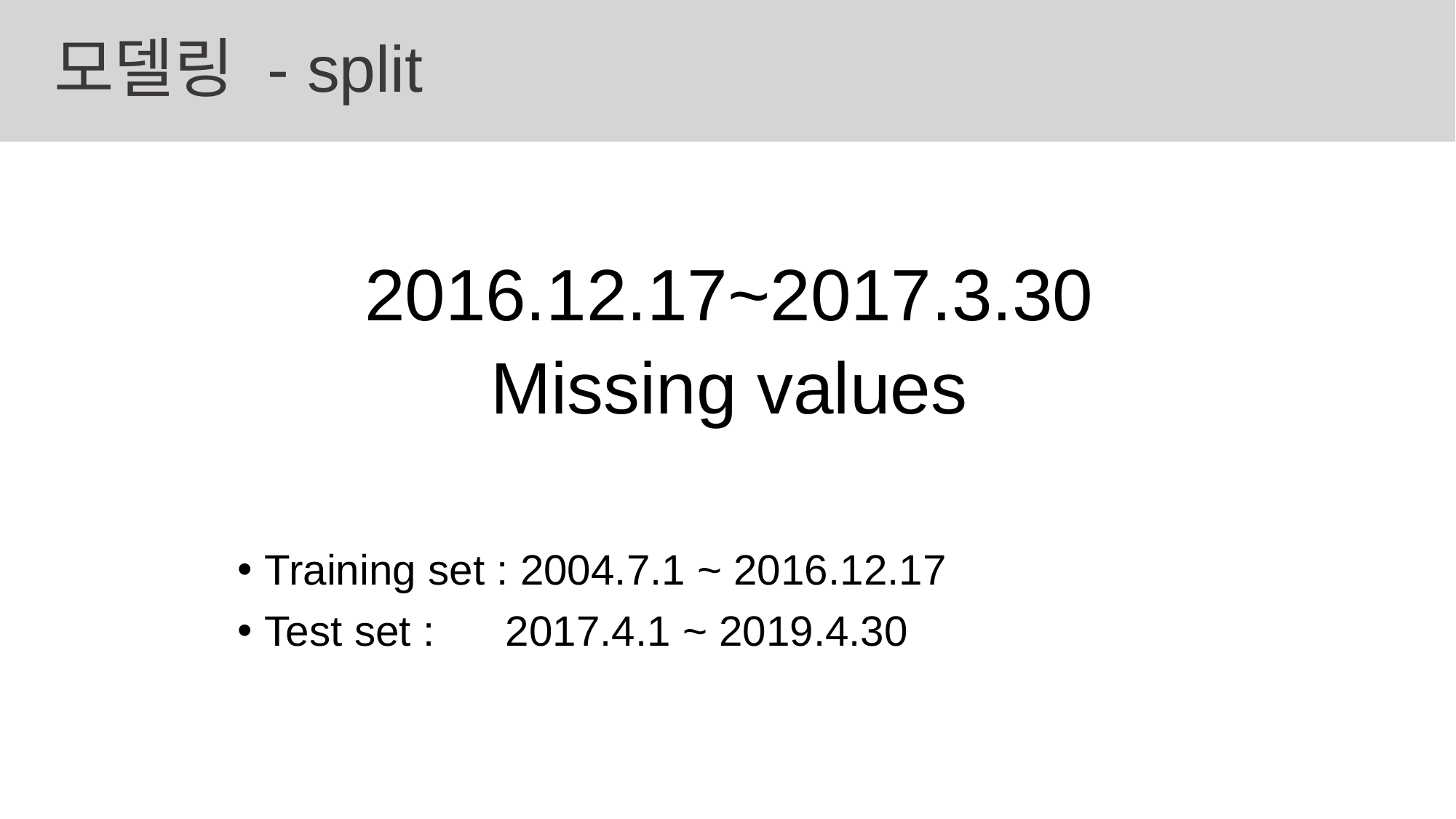

# 모델링 - split
2016.12.17~2017.3.30
Missing values

Training set : 2004.7.1 ~ 2016.12.17
Test set :      2017.4.1 ~ 2019.4.30